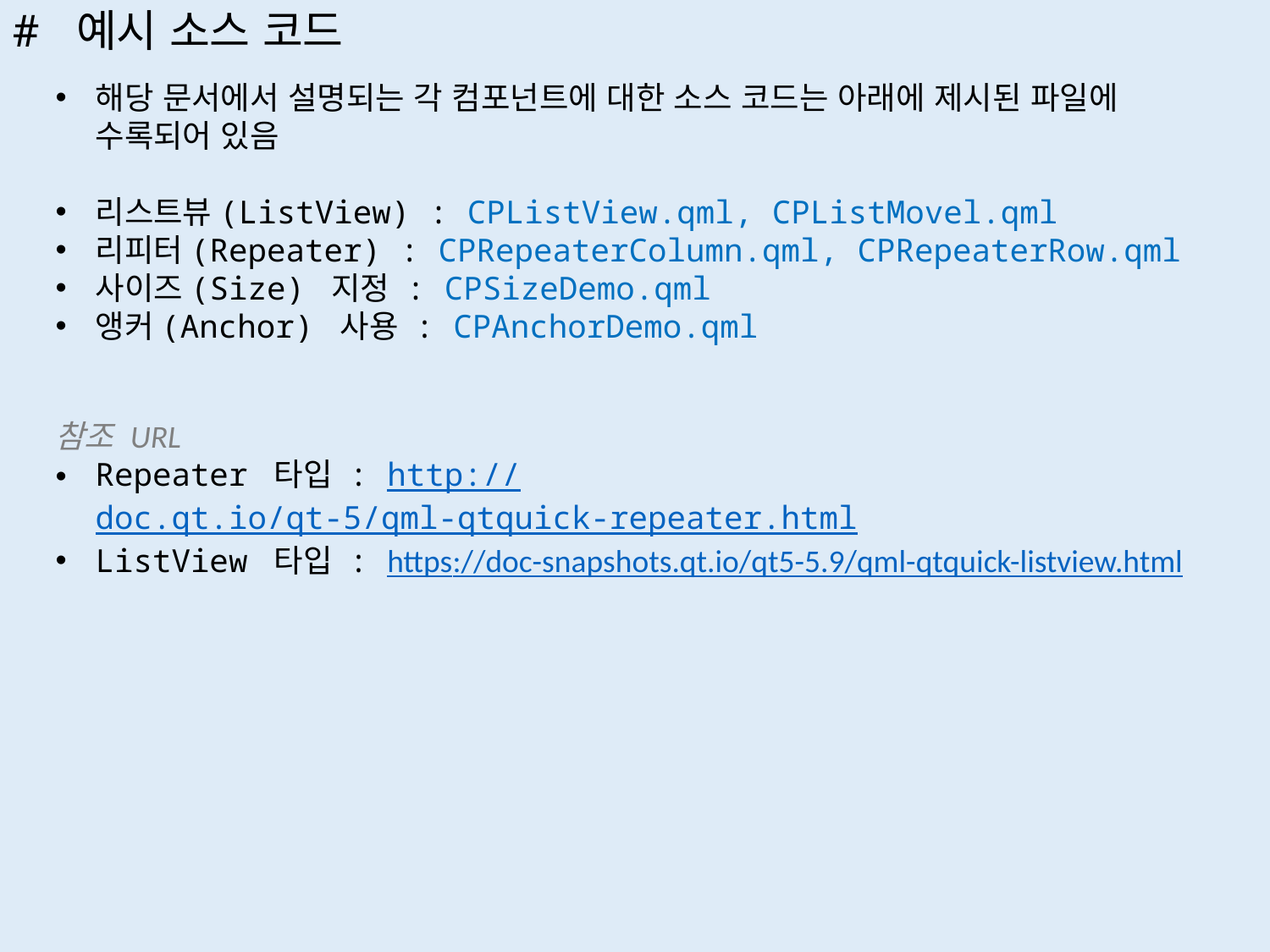

# # 예시 소스 코드
해당 문서에서 설명되는 각 컴포넌트에 대한 소스 코드는 아래에 제시된 파일에 수록되어 있음

리스트뷰(ListView) : CPListView.qml, CPListMovel.qml
리피터(Repeater) : CPRepeaterColumn.qml, CPRepeaterRow.qml
사이즈(Size) 지정 : CPSizeDemo.qml
앵커(Anchor) 사용 : CPAnchorDemo.qml
참조 URL
Repeater 타입 : http://doc.qt.io/qt-5/qml-qtquick-repeater.html
ListView 타입 : https://doc-snapshots.qt.io/qt5-5.9/qml-qtquick-listview.html